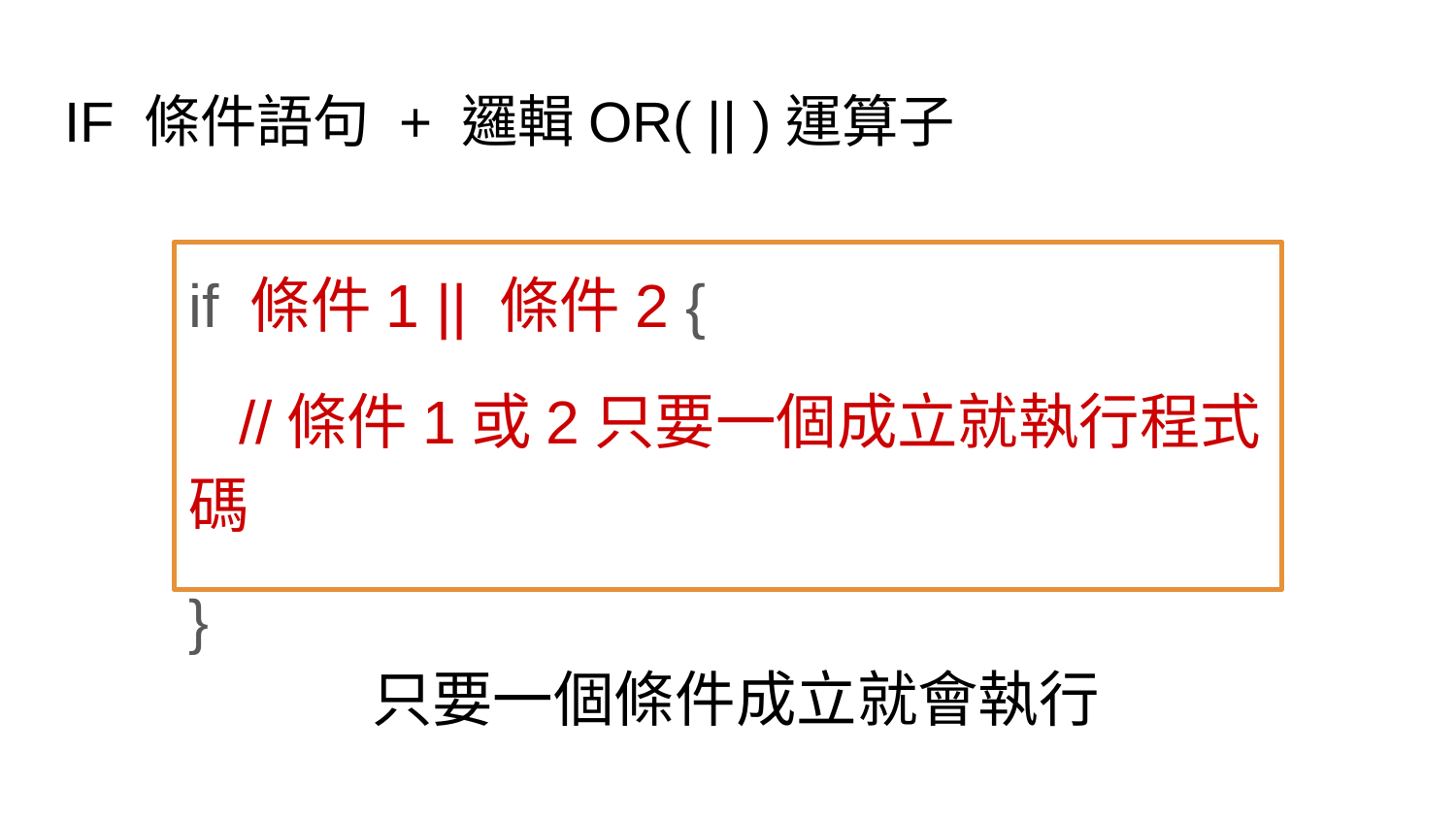

# IF 條件語句 + 邏輯OR( || )運算子
if 條件1 || 條件2 {
   //條件1或2只要一個成立就執行程式碼
}
只要一個條件成立就會執行